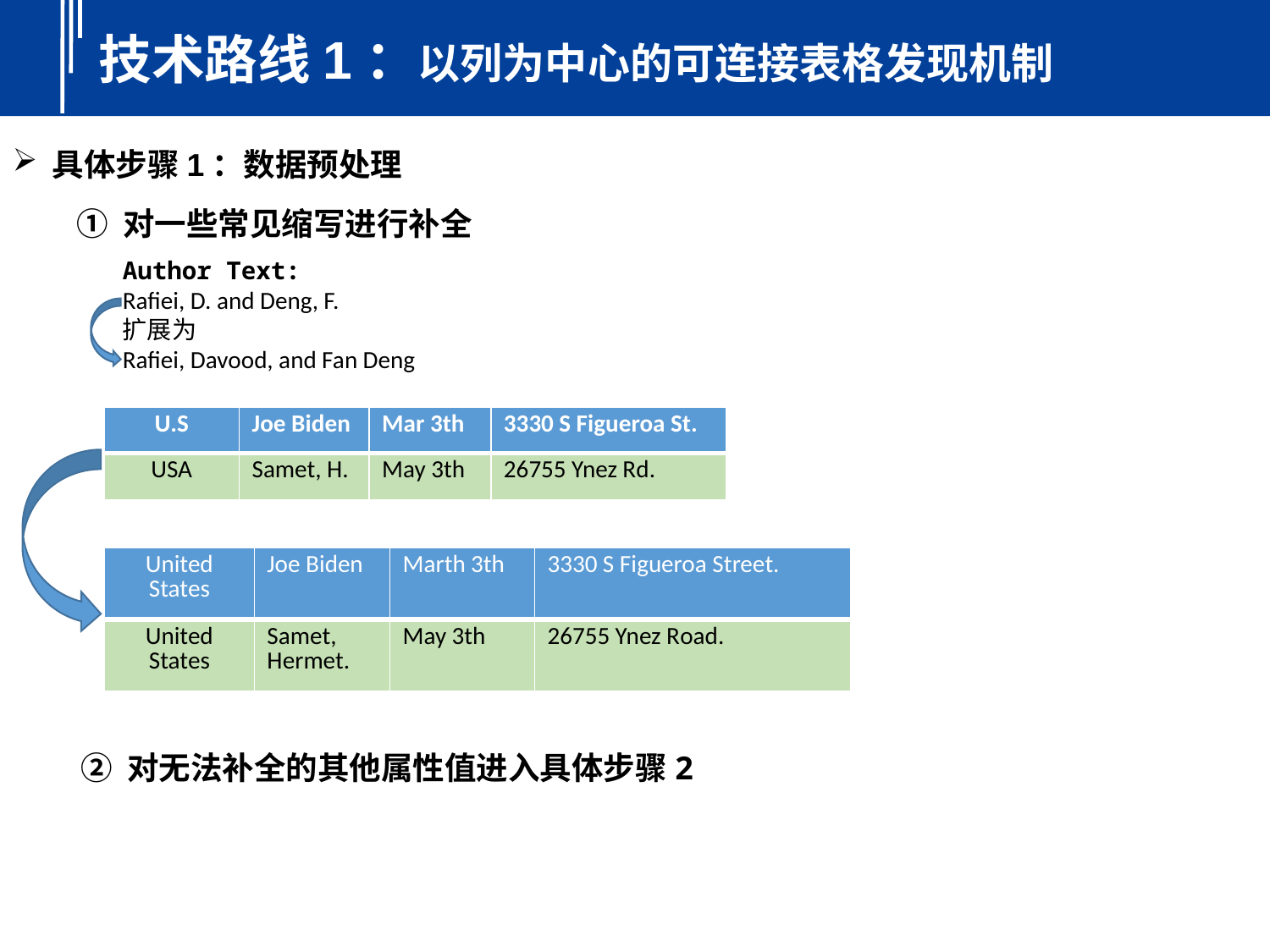

技术路线1：以列为中心的可连接表格发现机制
具体步骤1：数据预处理
① 对一些常见缩写进行补全
Author Text:
Rafiei, D. and Deng, F.
扩展为
Rafiei, Davood, and Fan Deng

| U.S | Joe Biden | Mar 3th | 3330 S Figueroa St. |
| --- | --- | --- | --- |
| USA | Samet, H. | May 3th | 26755 Ynez Rd. |

| United States | Joe Biden | Marth 3th | 3330 S Figueroa Street. |
| --- | --- | --- | --- |
| United States | Samet, Hermet. | May 3th | 26755 Ynez Road. |
② 对无法补全的其他属性值进入具体步骤2
18